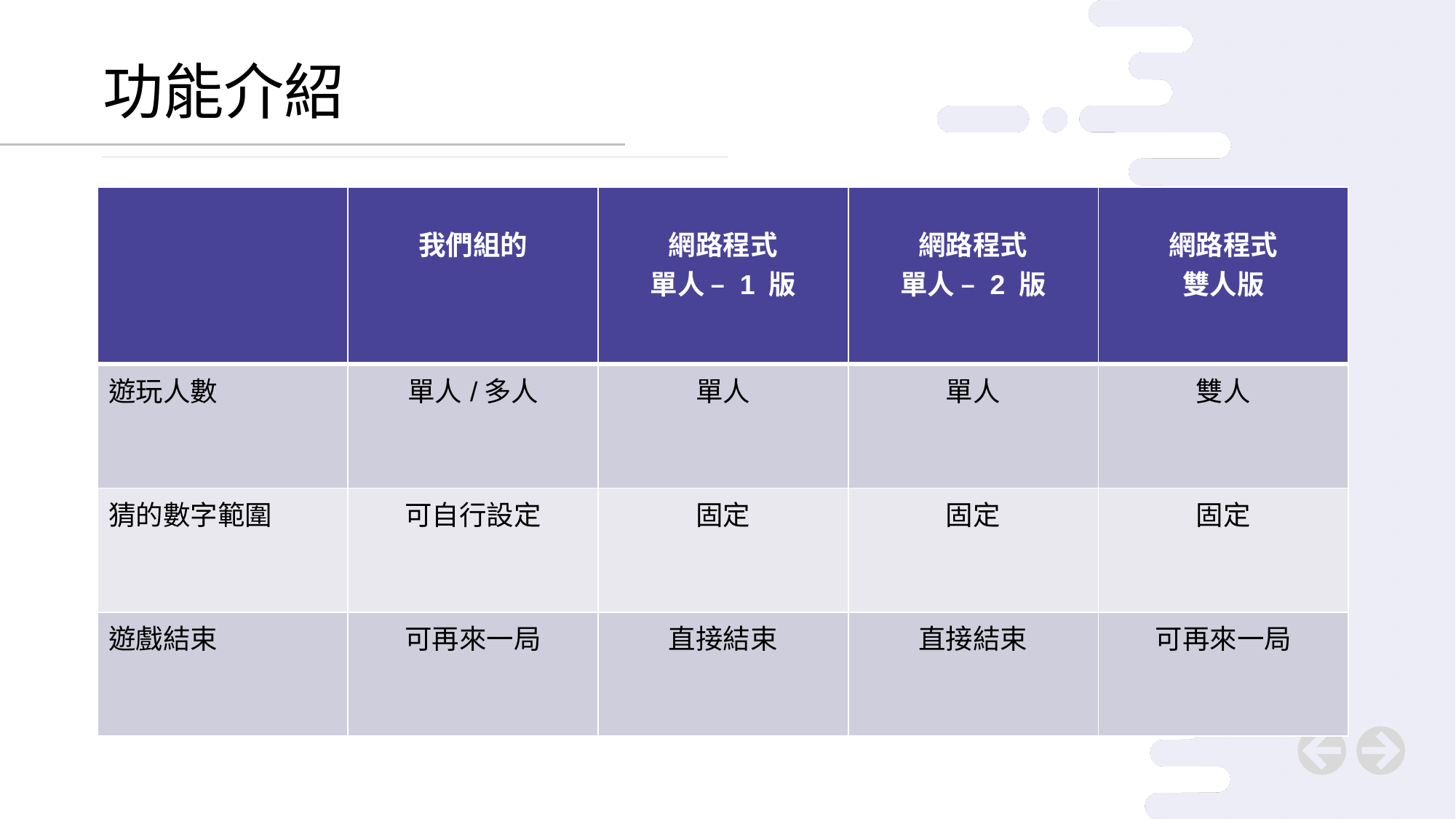

功能介紹
|  | 我們組的 | 網路程式 單人 – 1 版 | 網路程式 單人 – 2 版 | 網路程式 雙人版 |
| --- | --- | --- | --- | --- |
| 遊玩人數 | 單人/多人 | 單人 | 單人 | 雙人 |
| 猜的數字範圍 | 可自行設定 | 固定 | 固定 | 固定 |
| 遊戲結束 | 可再來一局 | 直接結束 | 直接結束 | 可再來一局 |